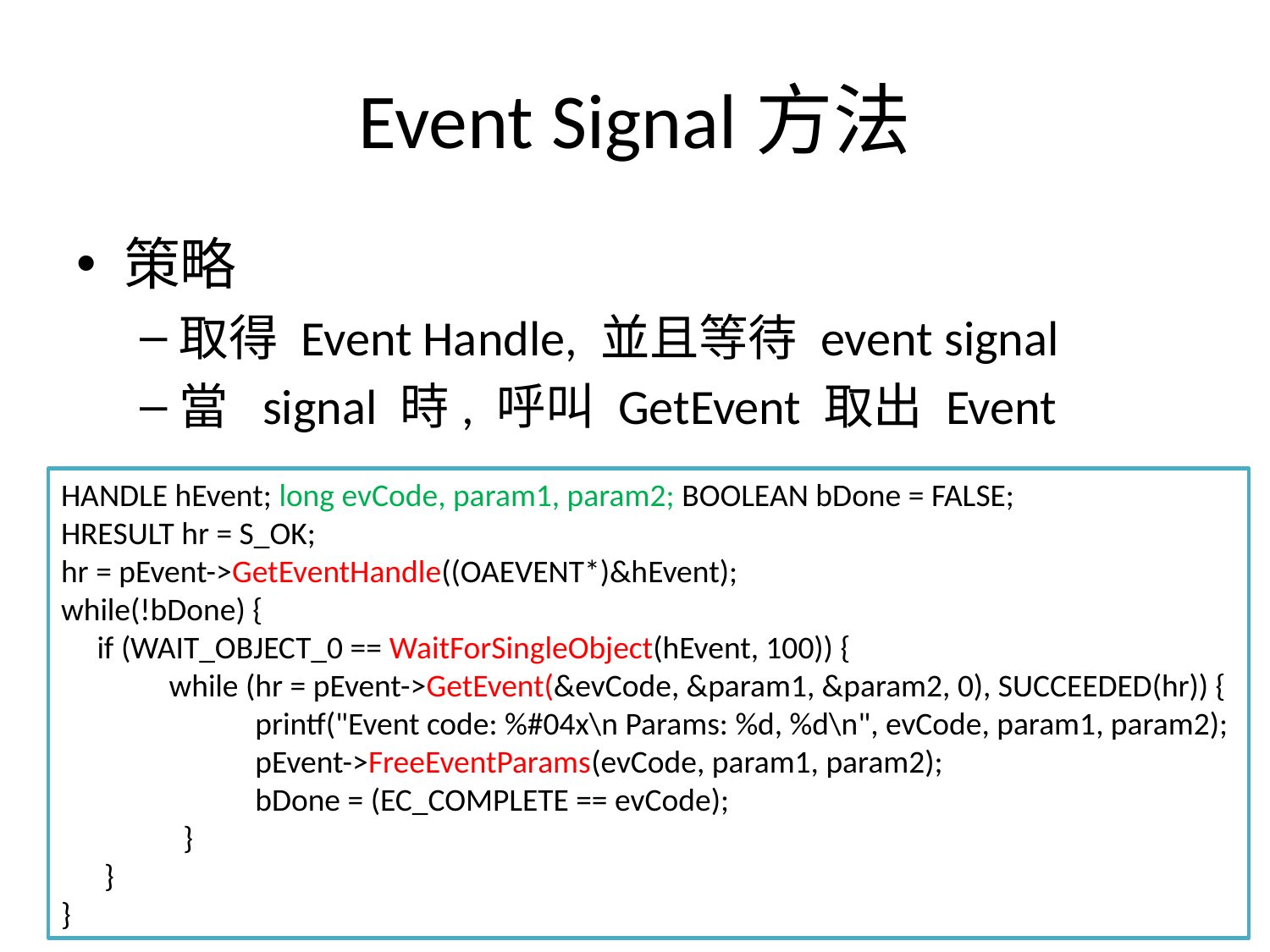

# Event Signal方法
策略
取得 Event Handle, 並且等待 event signal
當  signal 時, 呼叫 GetEvent 取出 Event
HANDLE hEvent; long evCode, param1, param2; BOOLEAN bDone = FALSE;
HRESULT hr = S_OK;
hr = pEvent->GetEventHandle((OAEVENT*)&hEvent);
while(!bDone) {
     if (WAIT_OBJECT_0 == WaitForSingleObject(hEvent, 100)) {
               while (hr = pEvent->GetEvent(&evCode, &param1, &param2, 0), SUCCEEDED(hr)) {
                           printf("Event code: %#04x\n Params: %d, %d\n", evCode, param1, param2);
                           pEvent->FreeEventParams(evCode, param1, param2);
                           bDone = (EC_COMPLETE == evCode);
                 }
      }
}